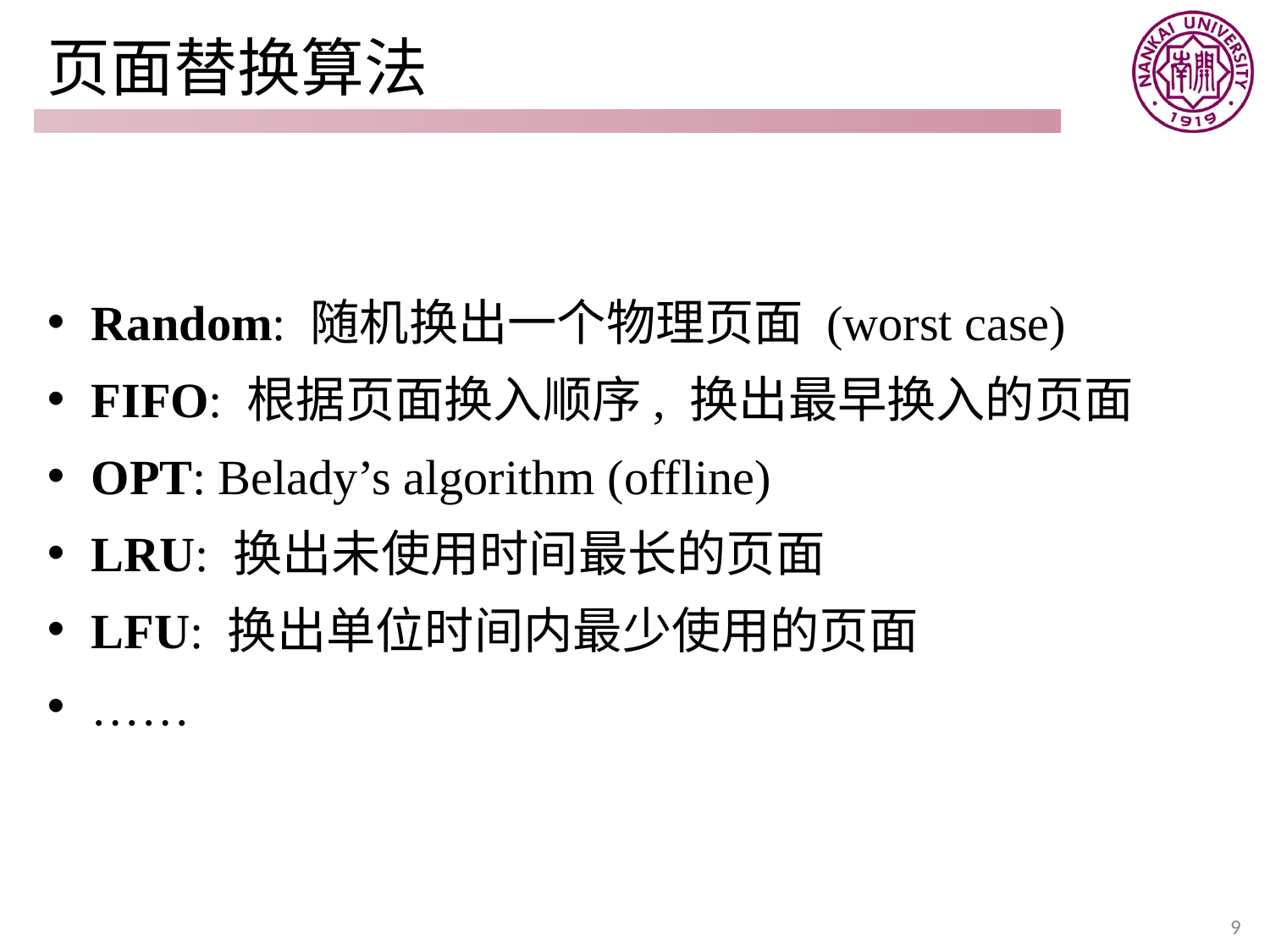

# 页面替换算法
 Random: 随机换出一个物理页面 (worst case)
 FIFO: 根据页面换入顺序, 换出最早换入的页面
 OPT: Belady’s algorithm (offline)
 LRU: 换出未使用时间最长的页面
 LFU: 换出单位时间内最少使用的页面
 ……
9